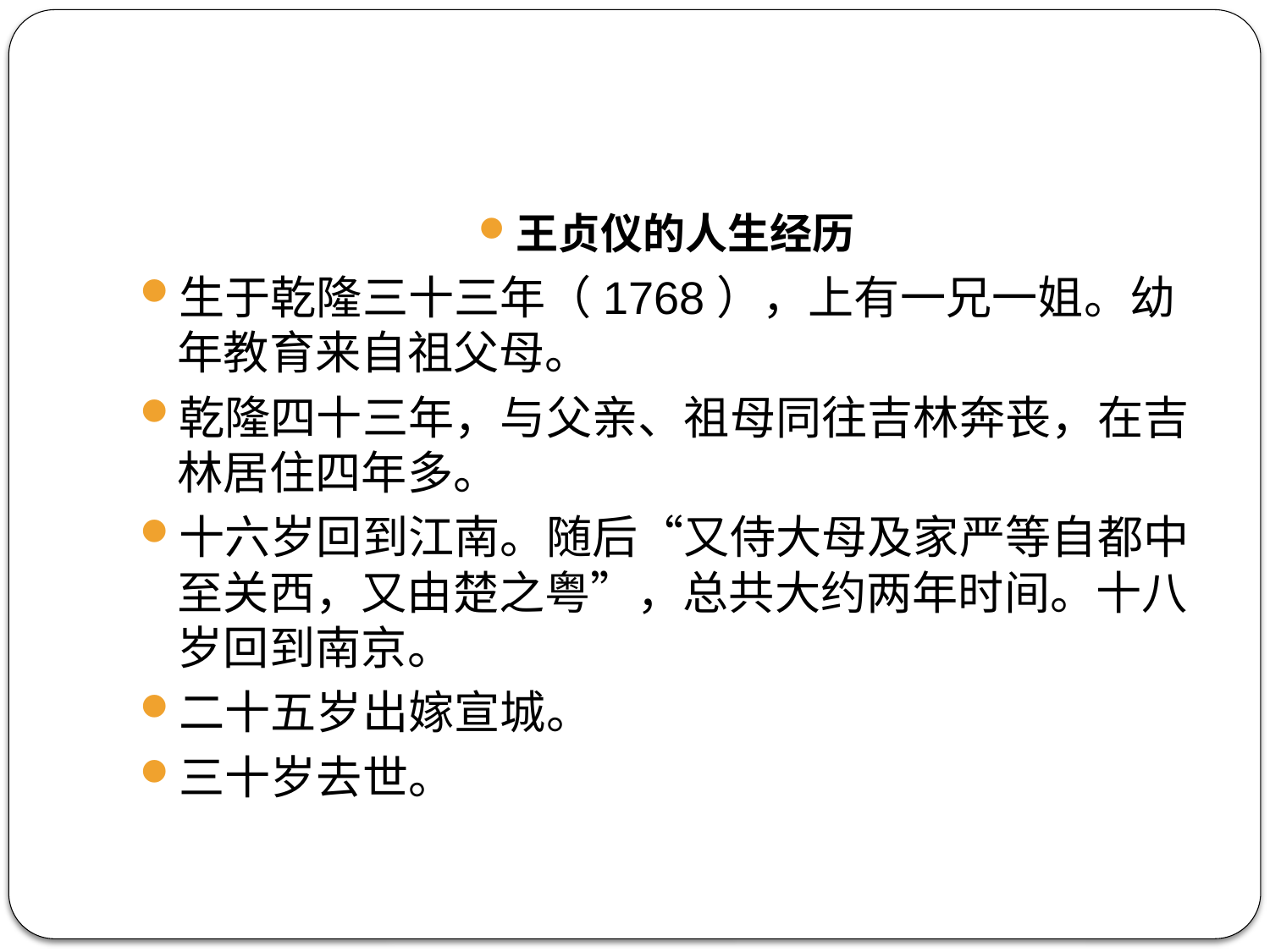

#
王贞仪的人生经历
生于乾隆三十三年（1768），上有一兄一姐。幼年教育来自祖父母。
乾隆四十三年，与父亲、祖母同往吉林奔丧，在吉林居住四年多。
十六岁回到江南。随后“又侍大母及家严等自都中至关西，又由楚之粤”，总共大约两年时间。十八岁回到南京。
二十五岁出嫁宣城。
三十岁去世。